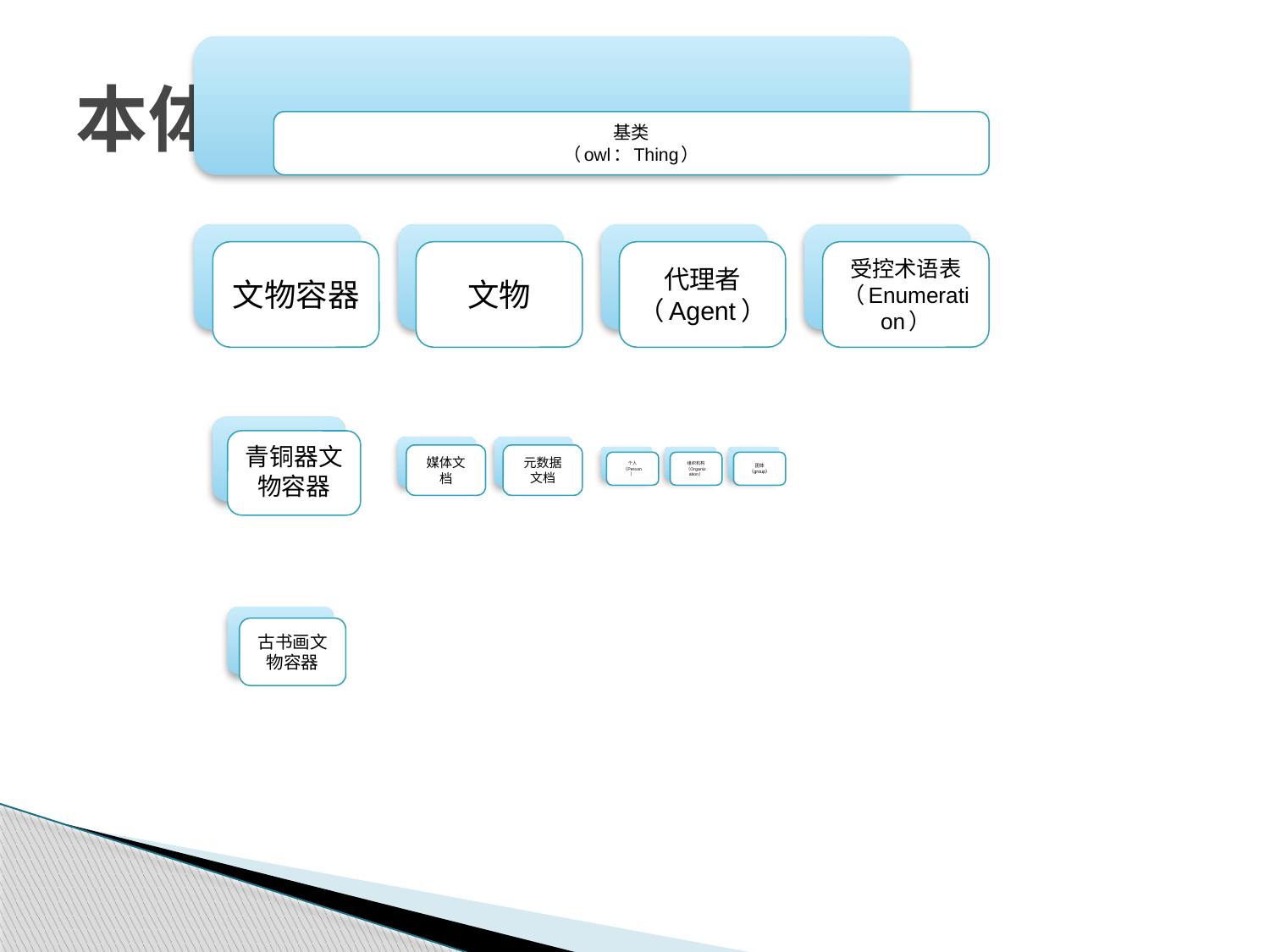

受控术语表
（Enumeration）
代理者
（Agent）
文物容器
基类
（owl：Thing）
文物
媒体文档
组织机构
（Organization）
青铜器文物容器
古书画文物容器
个人
（Person）
团体
（group）
元数据文档
# 本体模型图